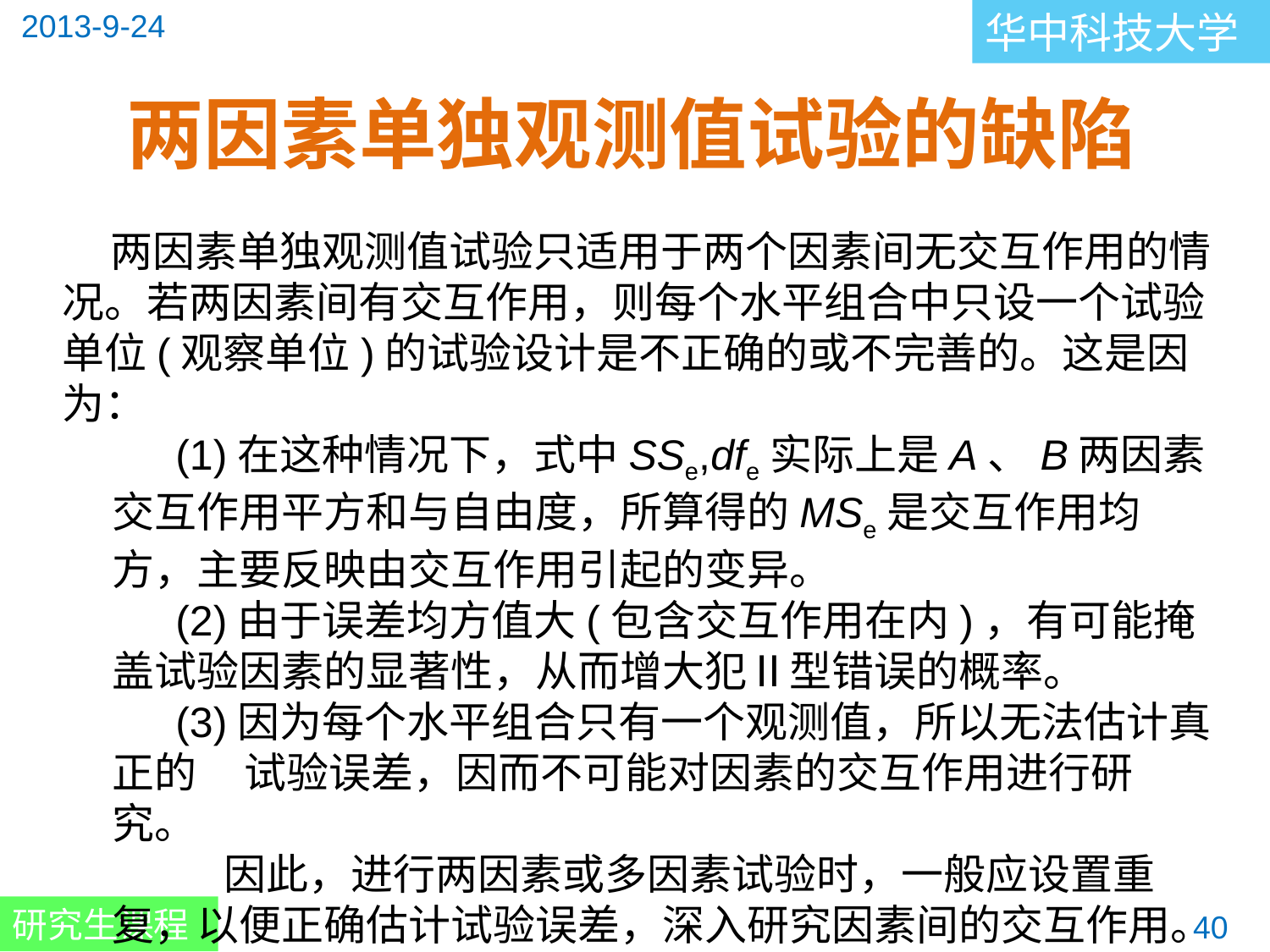

两因素单独观测值试验的缺陷
    两因素单独观测值试验只适用于两个因素间无交互作用的情况。若两因素间有交互作用，则每个水平组合中只设一个试验单位(观察单位)的试验设计是不正确的或不完善的。这是因为：
(1)在这种情况下，式中SSe,dfe实际上是A、B两因素交互作用平方和与自由度，所算得的MSe是交互作用均方，主要反映由交互作用引起的变异。
(2)由于误差均方值大(包含交互作用在内)，有可能掩盖试验因素的显著性，从而增大犯Ⅱ型错误的概率。
(3)因为每个水平组合只有一个观测值，所以无法估计真正的     试验误差，因而不可能对因素的交互作用进行研究。
    因此，进行两因素或多因素试验时，一般应设置重复，以便正确估计试验误差，深入研究因素间的交互作用。